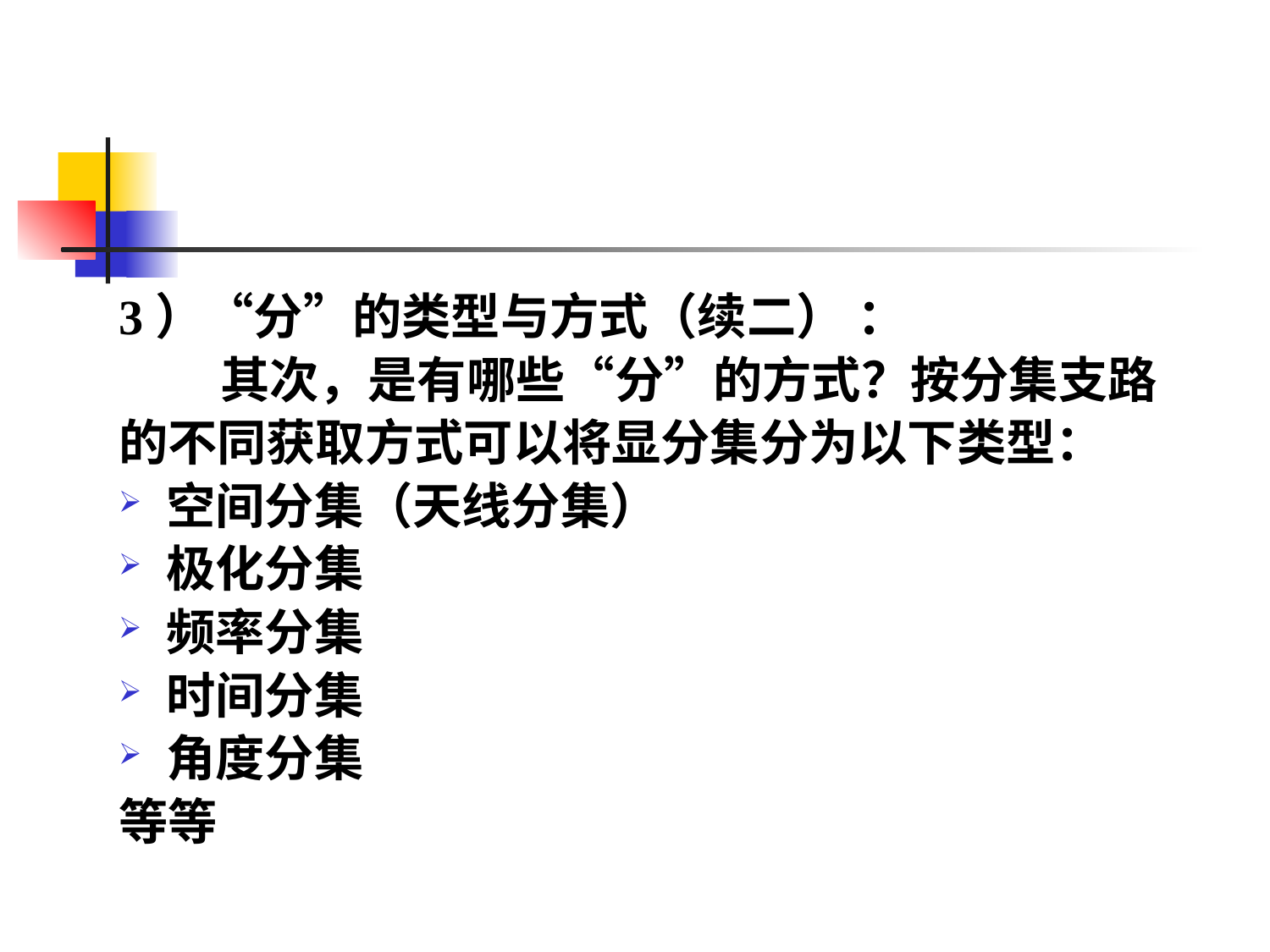

#
3）“分”的类型与方式（续二） ：
        其次，是有哪些“分”的方式？按分集支路
的不同获取方式可以将显分集分为以下类型：
空间分集（天线分集）
极化分集
频率分集
时间分集
角度分集
等等